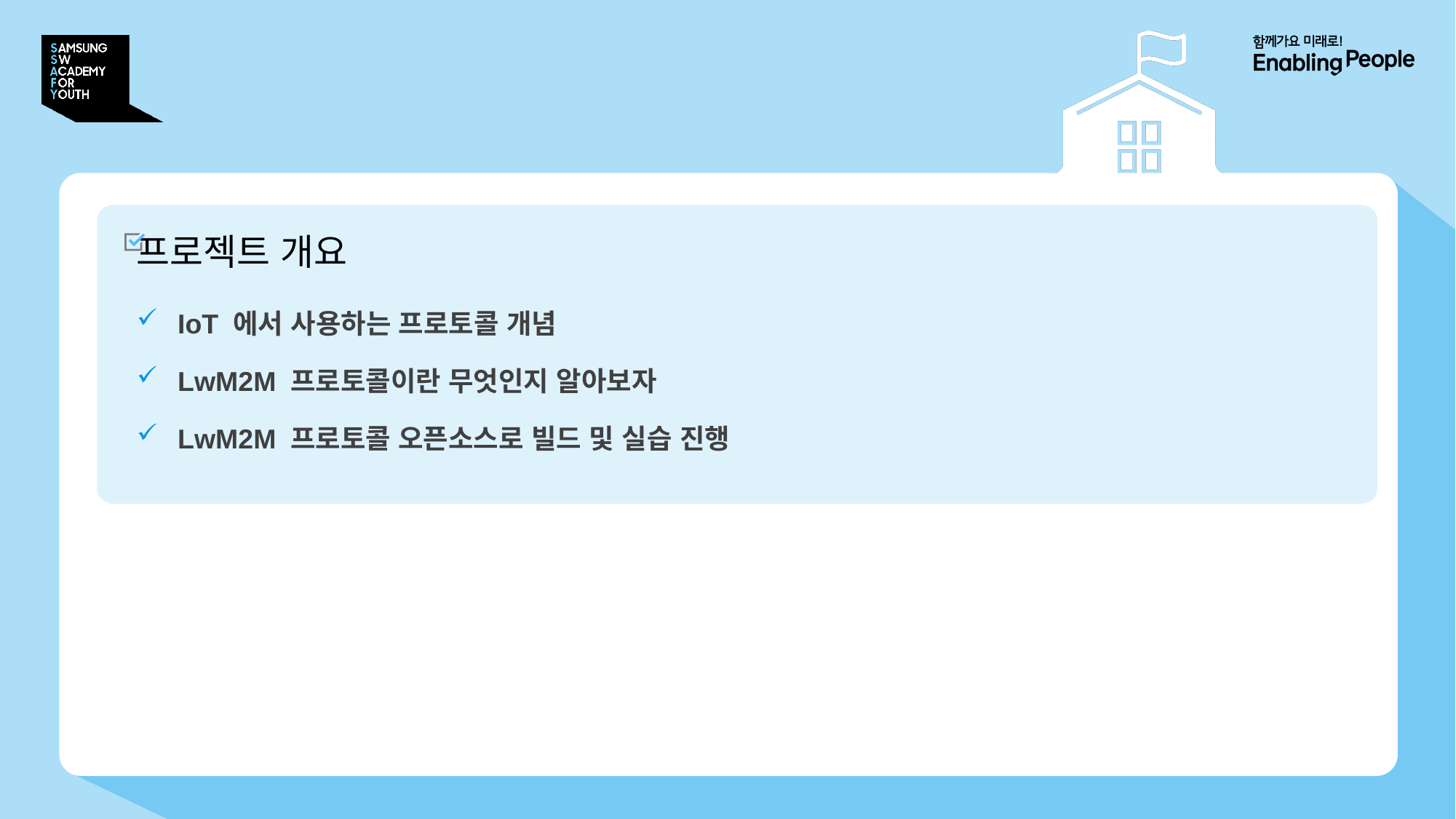

# 1. 프로젝트 개요

프로젝트 개요
IoT 에서 사용하는 프로토콜 개념
LwM2M 프로토콜이란 무엇인지 알아보자
LwM2M 프로토콜 오픈소스로 빌드 및 실습 진행